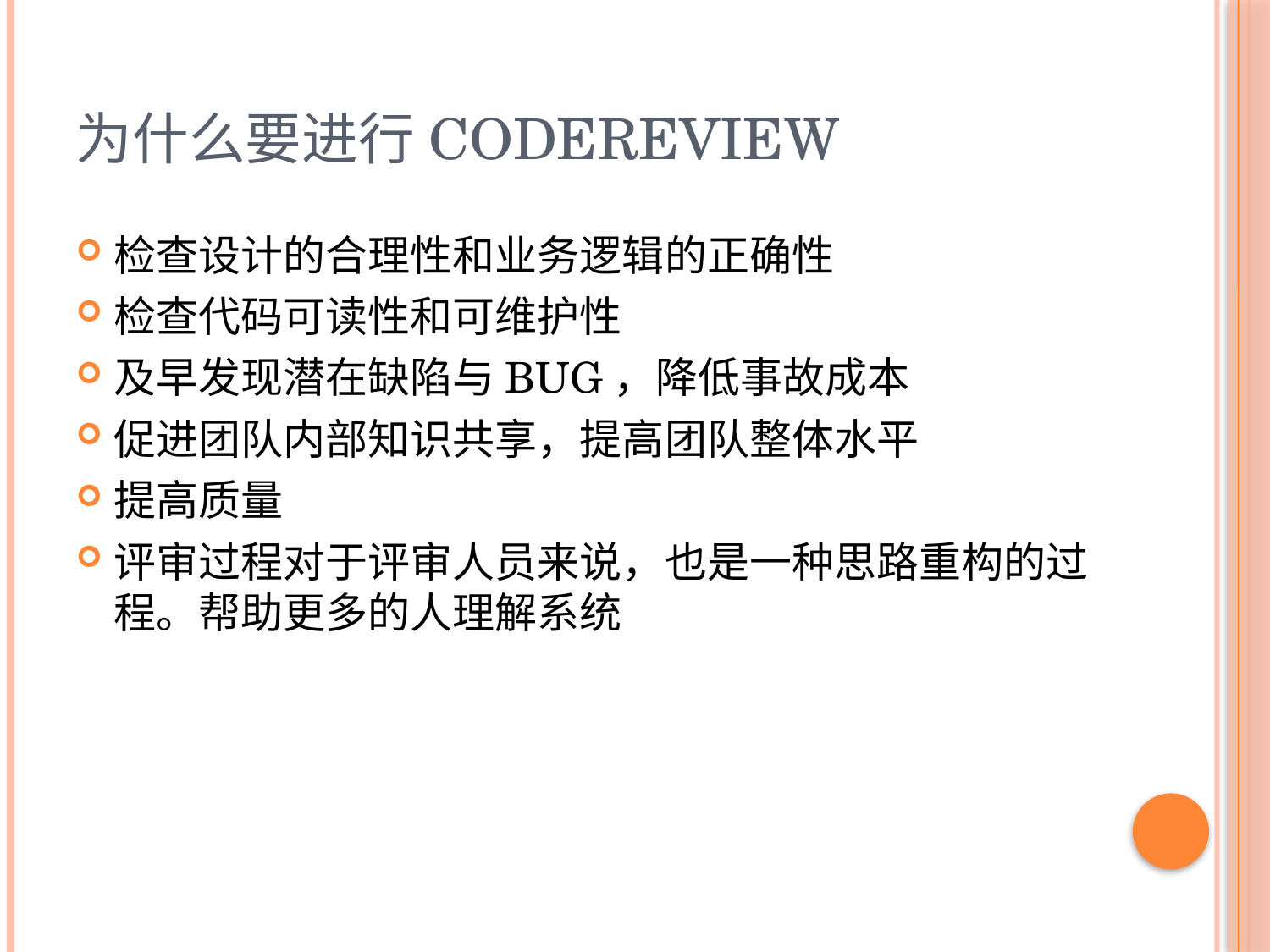

# 为什么要进行Codereview
检查设计的合理性和业务逻辑的正确性
检查代码可读性和可维护性
及早发现潜在缺陷与BUG，降低事故成本
促进团队内部知识共享，提高团队整体水平
提高质量
评审过程对于评审人员来说，也是一种思路重构的过程。帮助更多的人理解系统